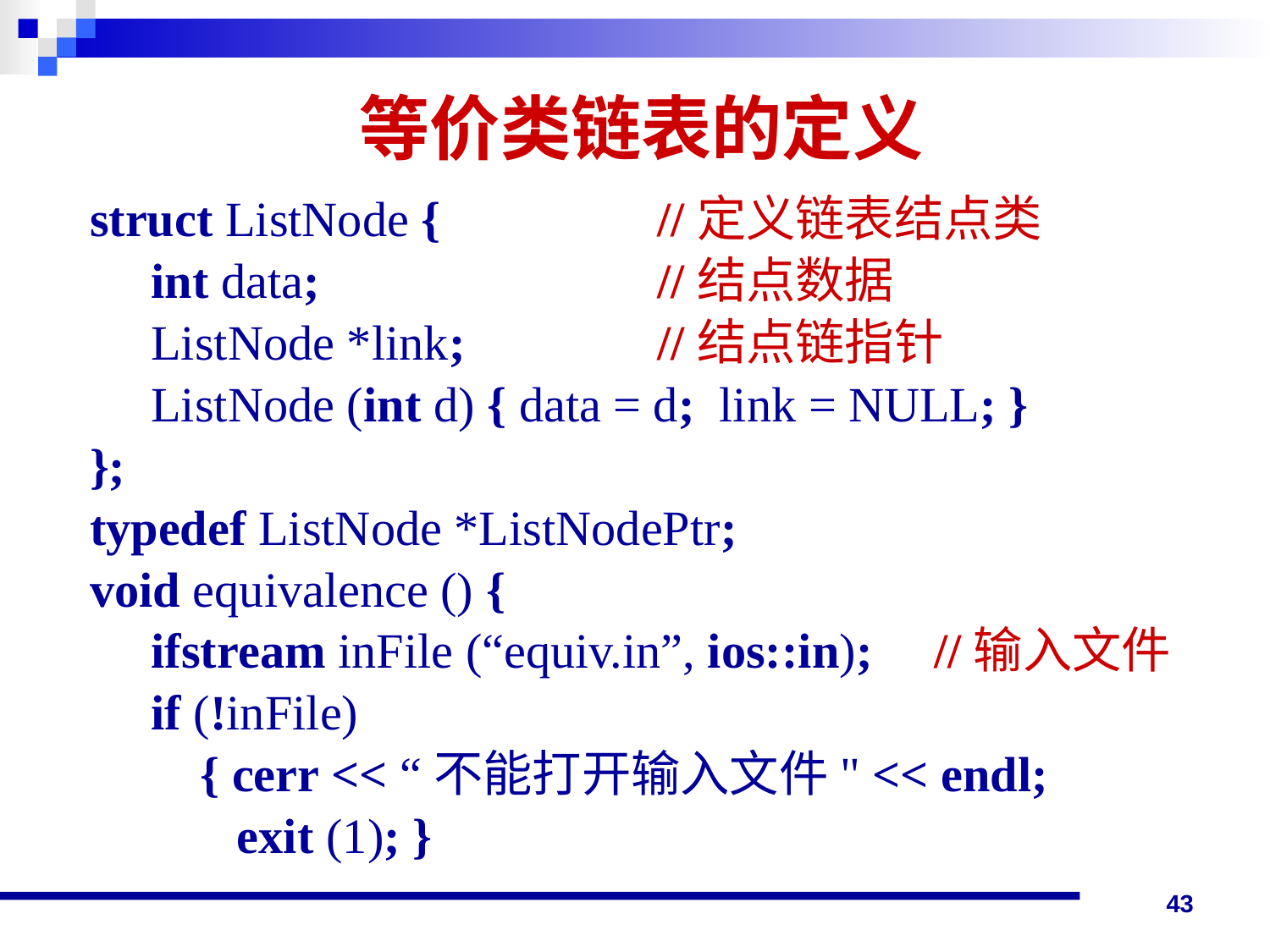

# 等价类链表的定义
struct ListNode {		 //定义链表结点类
     int data;			 //结点数据
     ListNode *link;		 //结点链指针
     ListNode (int d) { data = d;  link = NULL; }
};
typedef ListNode *ListNodePtr;
void equivalence () {
     ifstream inFile (“equiv.in”, ios::in);     //输入文件
     if (!inFile)
         { cerr << “不能打开输入文件" << endl;
            exit (1); }
43